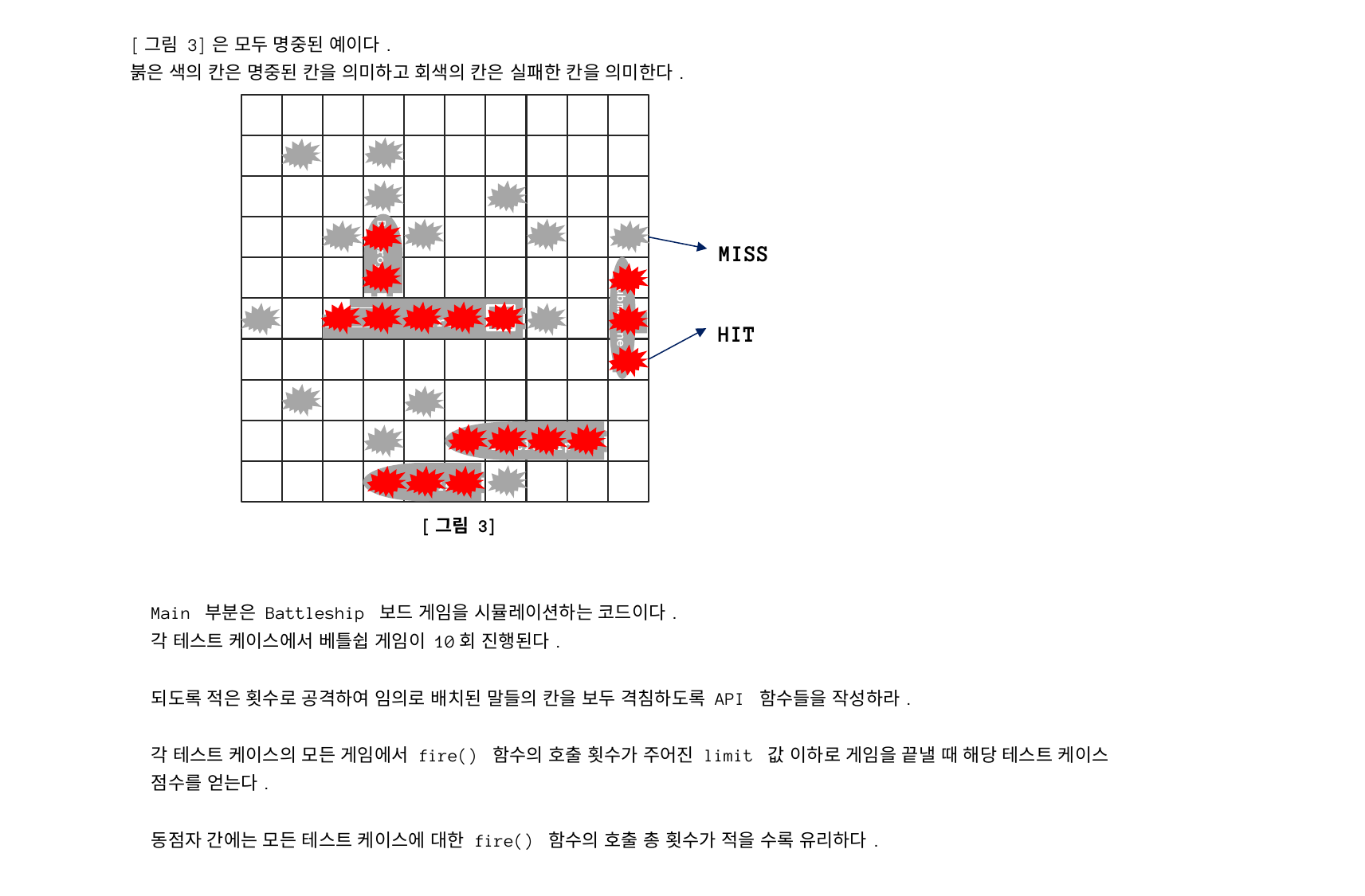

[그림 3]은 모두 명중된 예이다.
붉은 색의 칸은 명중된 칸을 의미하고 회색의 칸은 실패한 칸을 의미한다.

MISS

Destroyer

Carrier

Submarine

HIT

Battleship

Cruiser

[그림 3]
Main 부분은 Battleship 보드 게임을 시뮬레이션하는 코드이다.
각 테스트 케이스에서 베틀쉽 게임이 10회 진행된다.

되도록 적은 횟수로 공격하여 임의로 배치된 말들의 칸을 보두 격침하도록 API 함수들을 작성하라.

각 테스트 케이스의 모든 게임에서 fire() 함수의 호출 횟수가 주어진 limit 값 이하로 게임을 끝낼 때 해당 테스트 케이스
점수를 얻는다.

동점자 간에는 모든 테스트 케이스에 대한 fire() 함수의 호출 총 횟수가 적을 수록 유리하다.